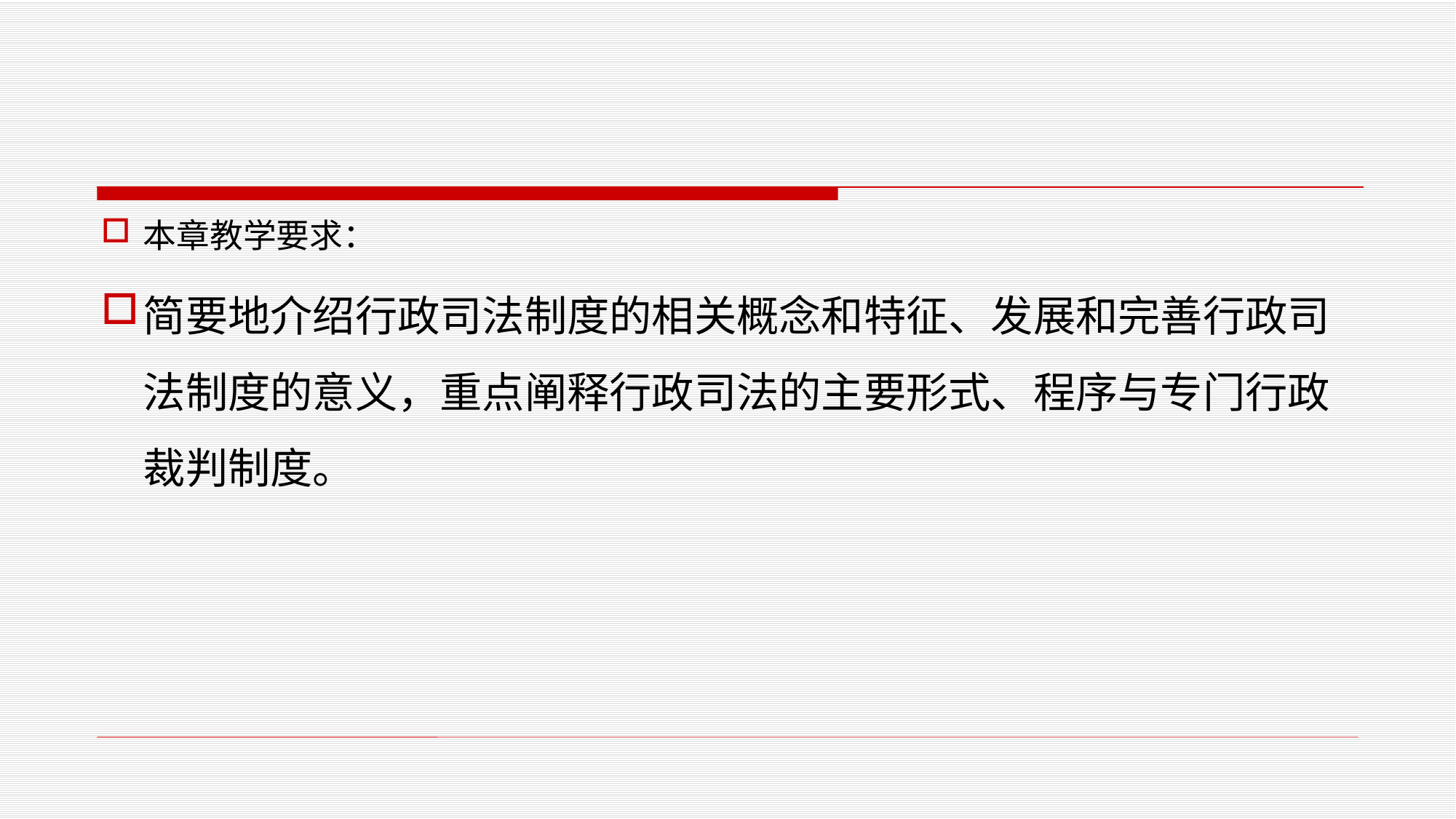

#
本章教学要求：
简要地介绍行政司法制度的相关概念和特征、发展和完善行政司法制度的意义，重点阐释行政司法的主要形式、程序与专门行政裁判制度。